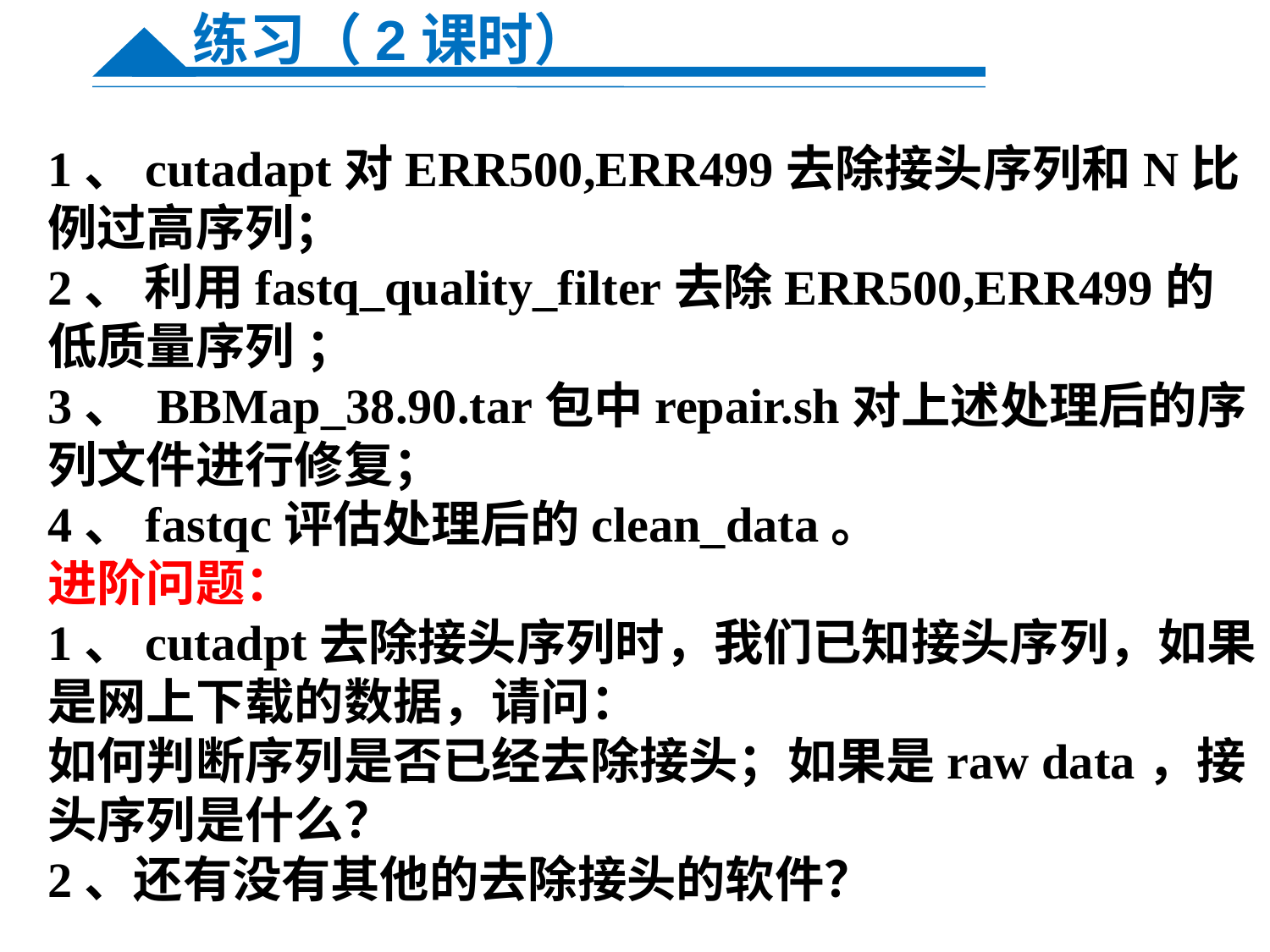

练习（2课时）

1、cutadapt对ERR500,ERR499去除接头序列和N比例过高序列；
2、 利用fastq_quality_filter去除ERR500,ERR499的低质量序列 ；
3、 BBMap_38.90.tar包中repair.sh对上述处理后的序列文件进行修复；
4、fastqc评估处理后的clean_data。
进阶问题：
1、cutadpt去除接头序列时，我们已知接头序列，如果是网上下载的数据，请问：
如何判断序列是否已经去除接头；如果是raw data，接头序列是什么？
2、还有没有其他的去除接头的软件？